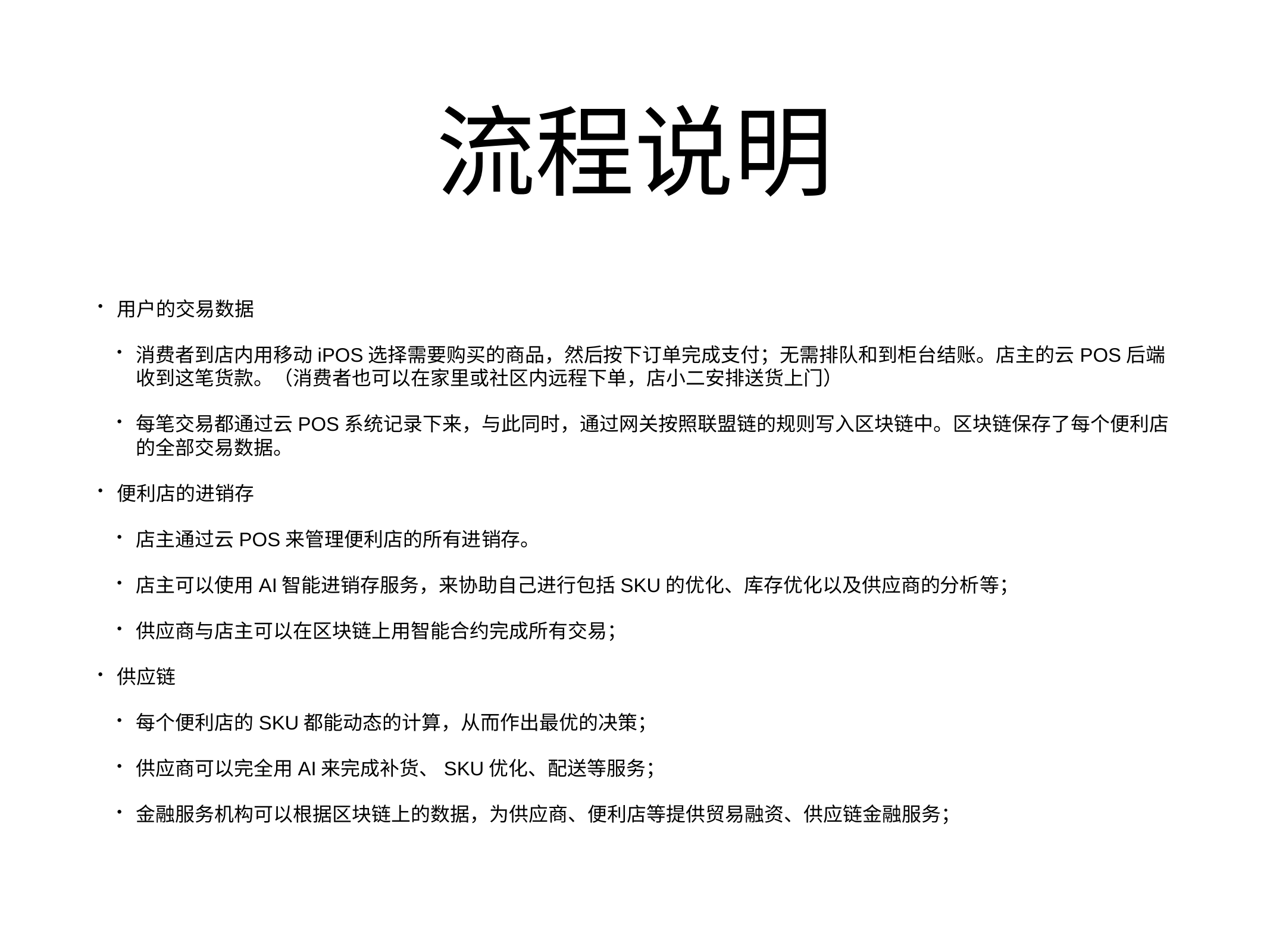

# 流程说明
用户的交易数据
消费者到店内用移动iPOS选择需要购买的商品，然后按下订单完成支付；无需排队和到柜台结账。店主的云POS后端收到这笔货款。（消费者也可以在家里或社区内远程下单，店小二安排送货上门）
每笔交易都通过云POS系统记录下来，与此同时，通过网关按照联盟链的规则写入区块链中。区块链保存了每个便利店的全部交易数据。
便利店的进销存
店主通过云POS来管理便利店的所有进销存。
店主可以使用AI智能进销存服务，来协助自己进行包括SKU的优化、库存优化以及供应商的分析等；
供应商与店主可以在区块链上用智能合约完成所有交易；
供应链
每个便利店的SKU都能动态的计算，从而作出最优的决策；
供应商可以完全用AI来完成补货、SKU优化、配送等服务；
金融服务机构可以根据区块链上的数据，为供应商、便利店等提供贸易融资、供应链金融服务；